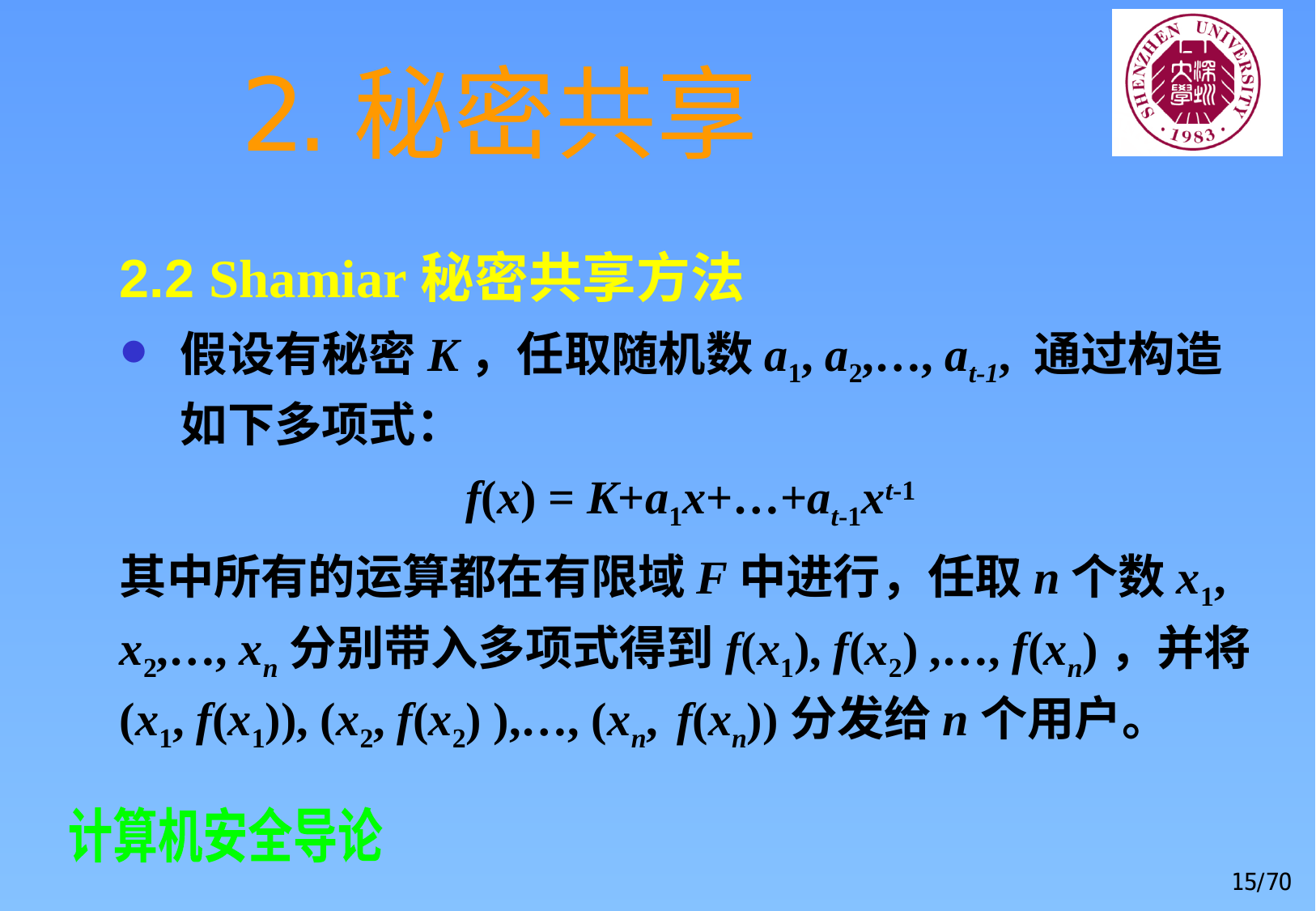

# 2.秘密共享
2.2 Shamiar秘密共享方法
假设有秘密K，任取随机数a1, a2,…, at-1, 通过构造如下多项式：
f(x) = K+a1x+…+at-1xt-1
其中所有的运算都在有限域F中进行，任取n个数x1, x2,…, xn分别带入多项式得到f(x1), f(x2) ,…, f(xn)，并将(x1, f(x1)), (x2, f(x2) ),…, (xn,  f(xn))分发给n个用户。
15/70